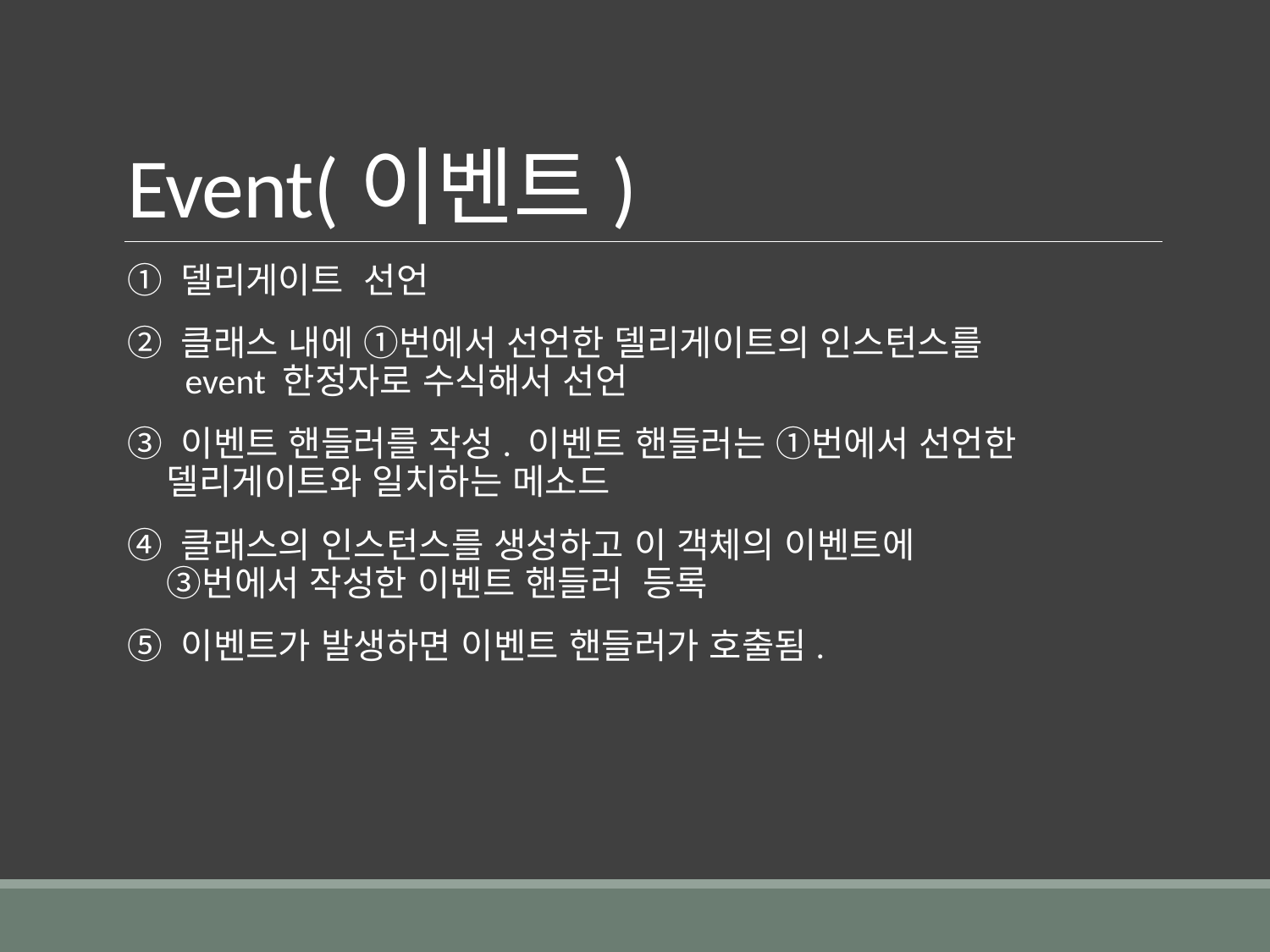

# Event(이벤트)
① 델리게이트  선언
② 클래스 내에 ①번에서 선언한 델리게이트의 인스턴스를
     event 한정자로 수식해서 선언
③ 이벤트 핸들러를 작성. 이벤트 핸들러는 ①번에서 선언한
    델리게이트와 일치하는 메소드
④ 클래스의 인스턴스를 생성하고 이 객체의 이벤트에
    ③번에서 작성한 이벤트 핸들러  등록
⑤ 이벤트가 발생하면 이벤트 핸들러가 호출됨.